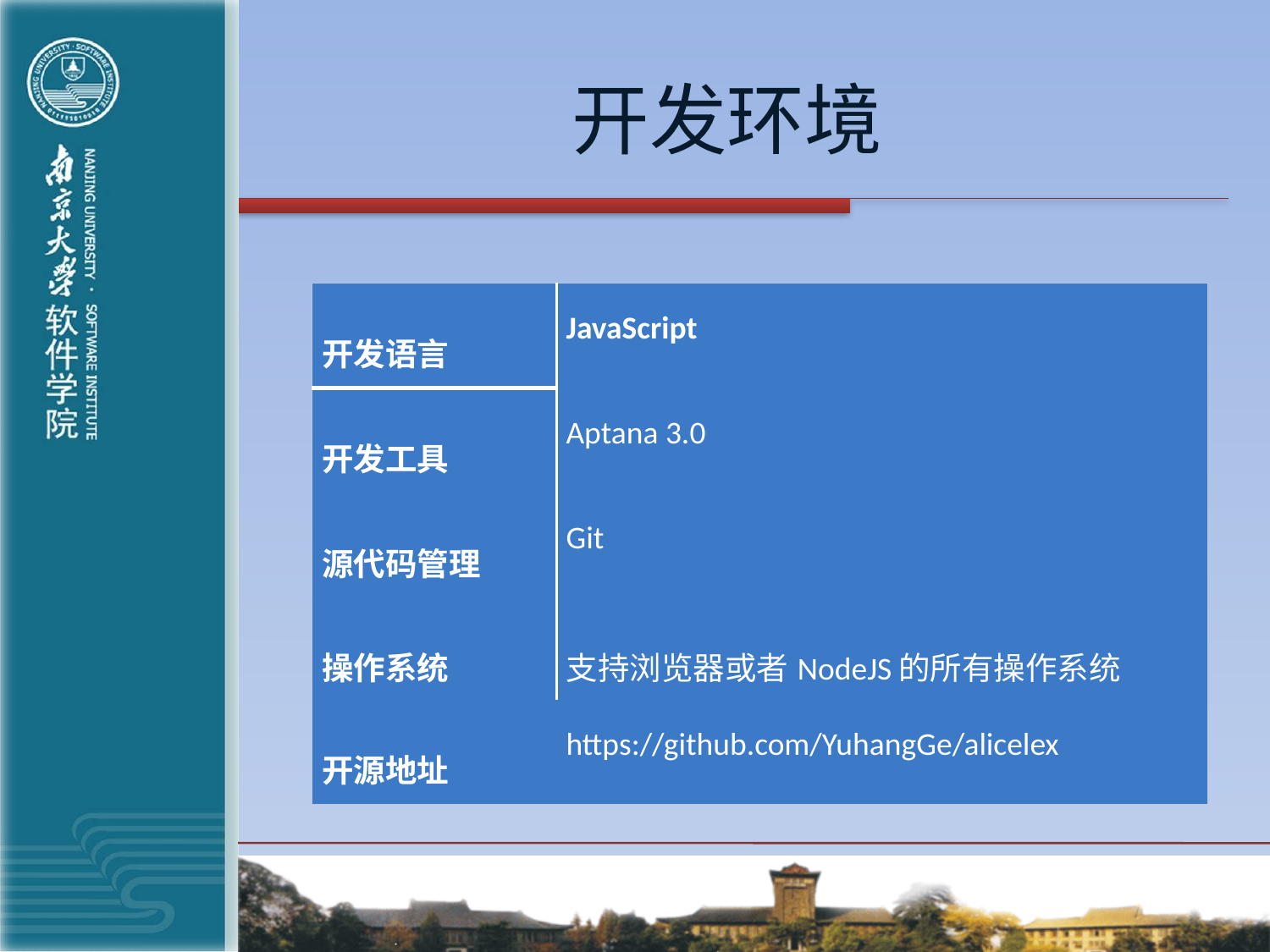

# 开发环境

| 开发语言 | JavaScript |
| --- | --- |
| 开发工具 | Aptana 3.0 |
| 源代码管理 | Git |
| 操作系统 | 支持浏览器或者NodeJS的所有操作系统 |
| 开源地址 | https://github.com/YuhangGe/alicelex |